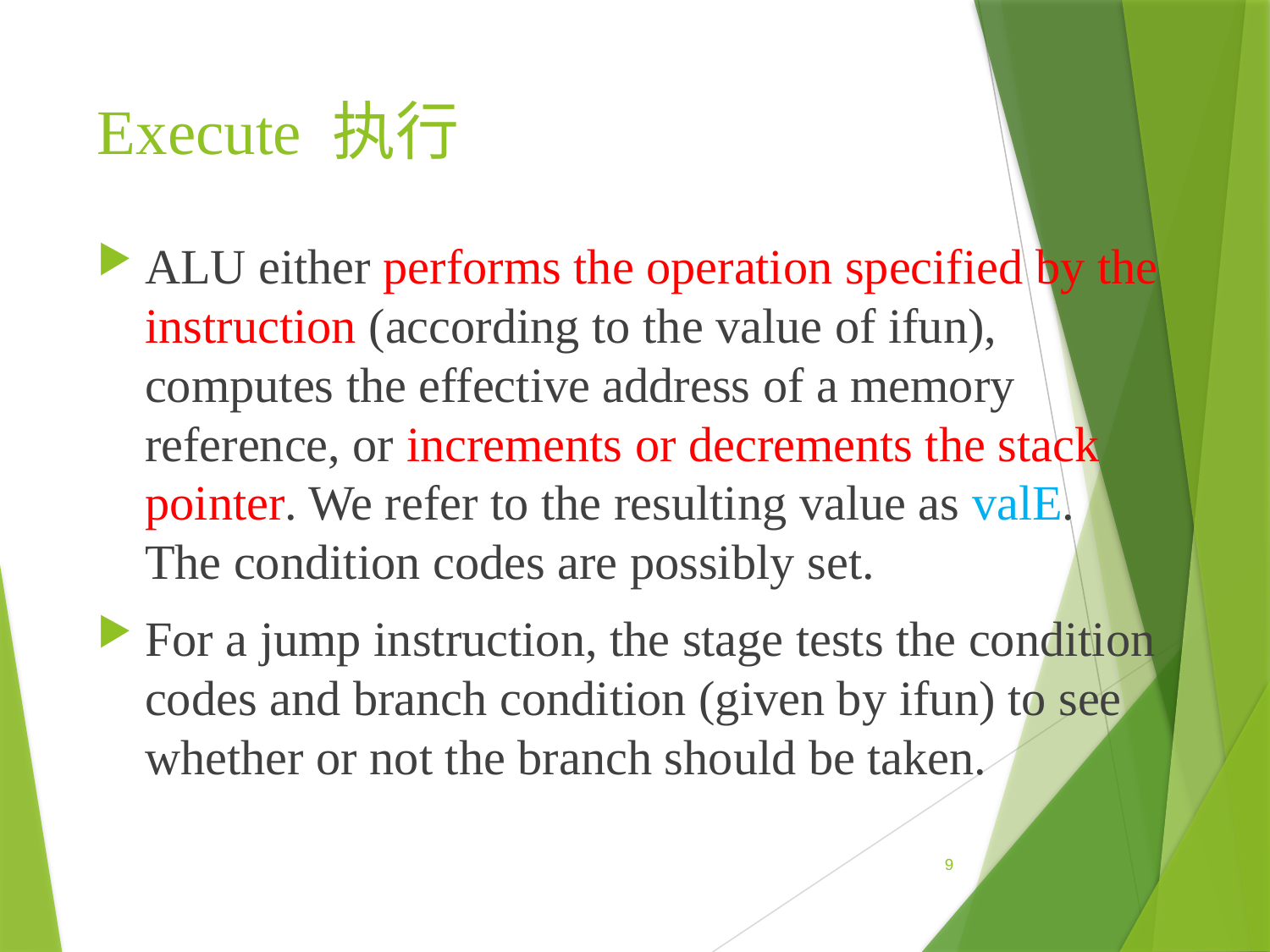

# Execute 执行
ALU either performs the operation specified by the instruction (according to the value of ifun), computes the effective address of a memory reference, or increments or decrements the stack pointer. We refer to the resulting value as valE. The condition codes are possibly set.
For a jump instruction, the stage tests the condition codes and branch condition (given by ifun) to see whether or not the branch should be taken.
9